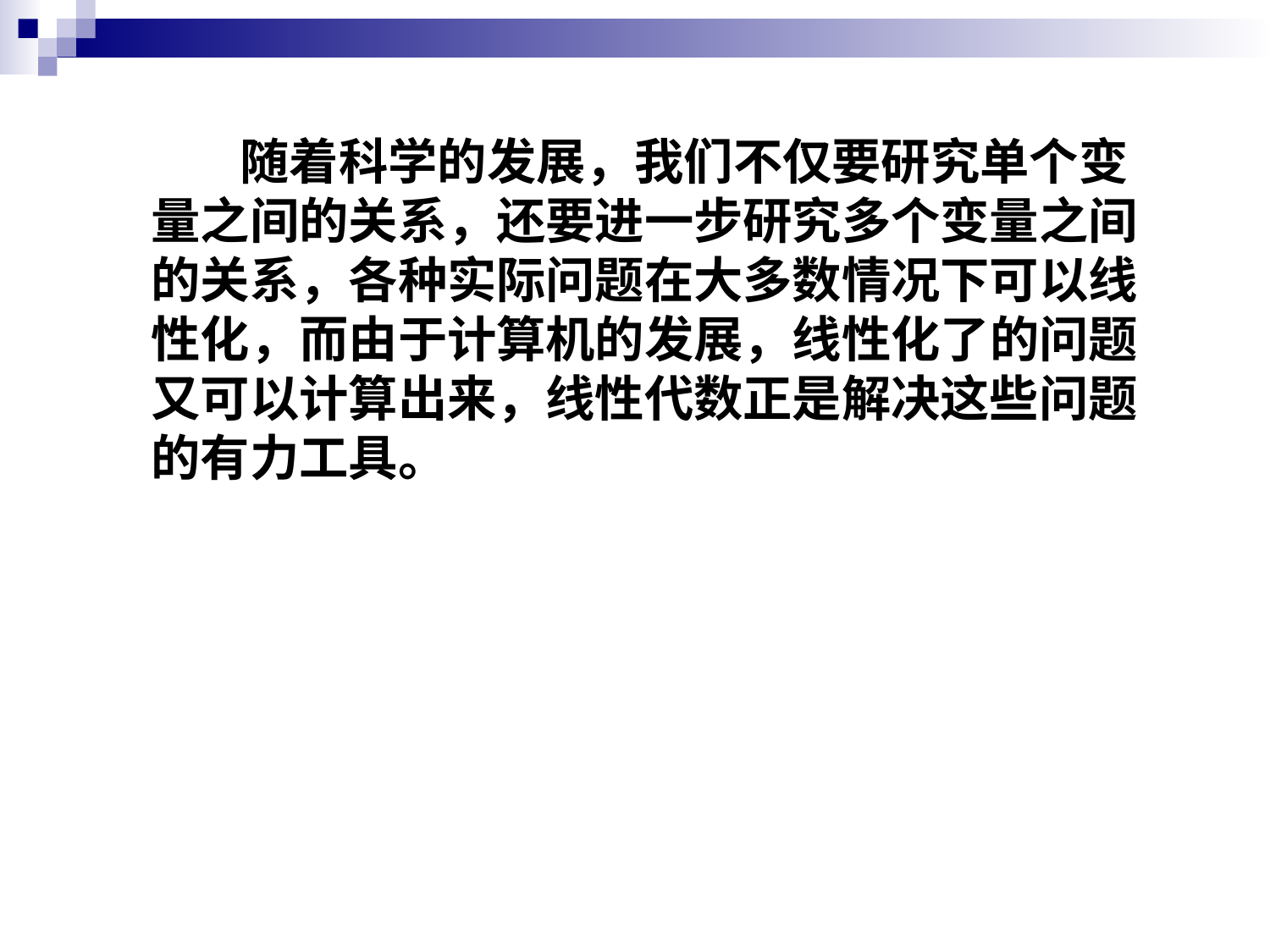

随着科学的发展，我们不仅要研究单个变量之间的关系，还要进一步研究多个变量之间的关系，各种实际问题在大多数情况下可以线性化，而由于计算机的发展，线性化了的问题又可以计算出来，线性代数正是解决这些问题的有力工具。